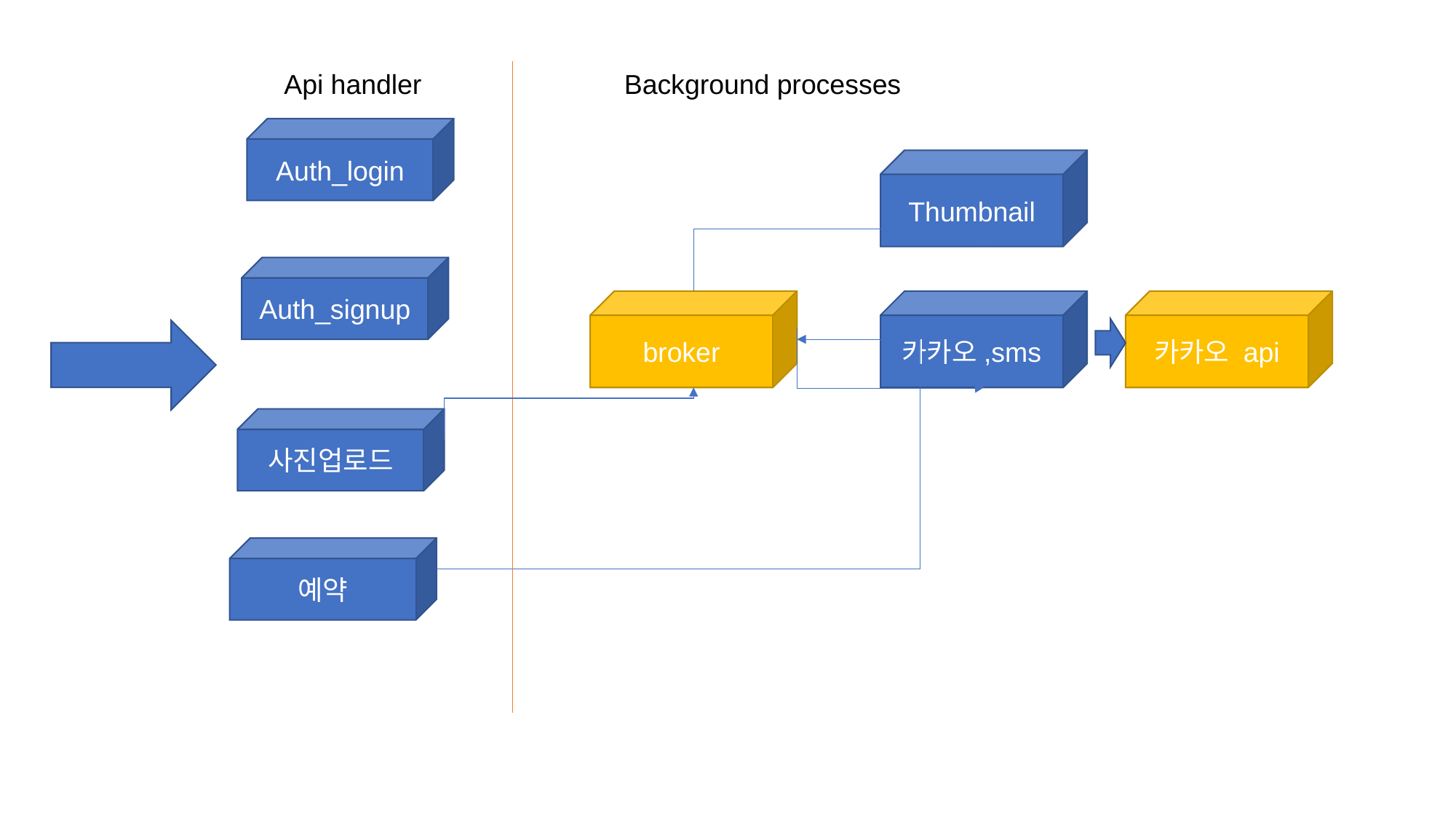

Api handler
Background processes
Auth_login
Thumbnail
Auth_signup
broker
카카오,sms
카카오 api

사진업로드
예약